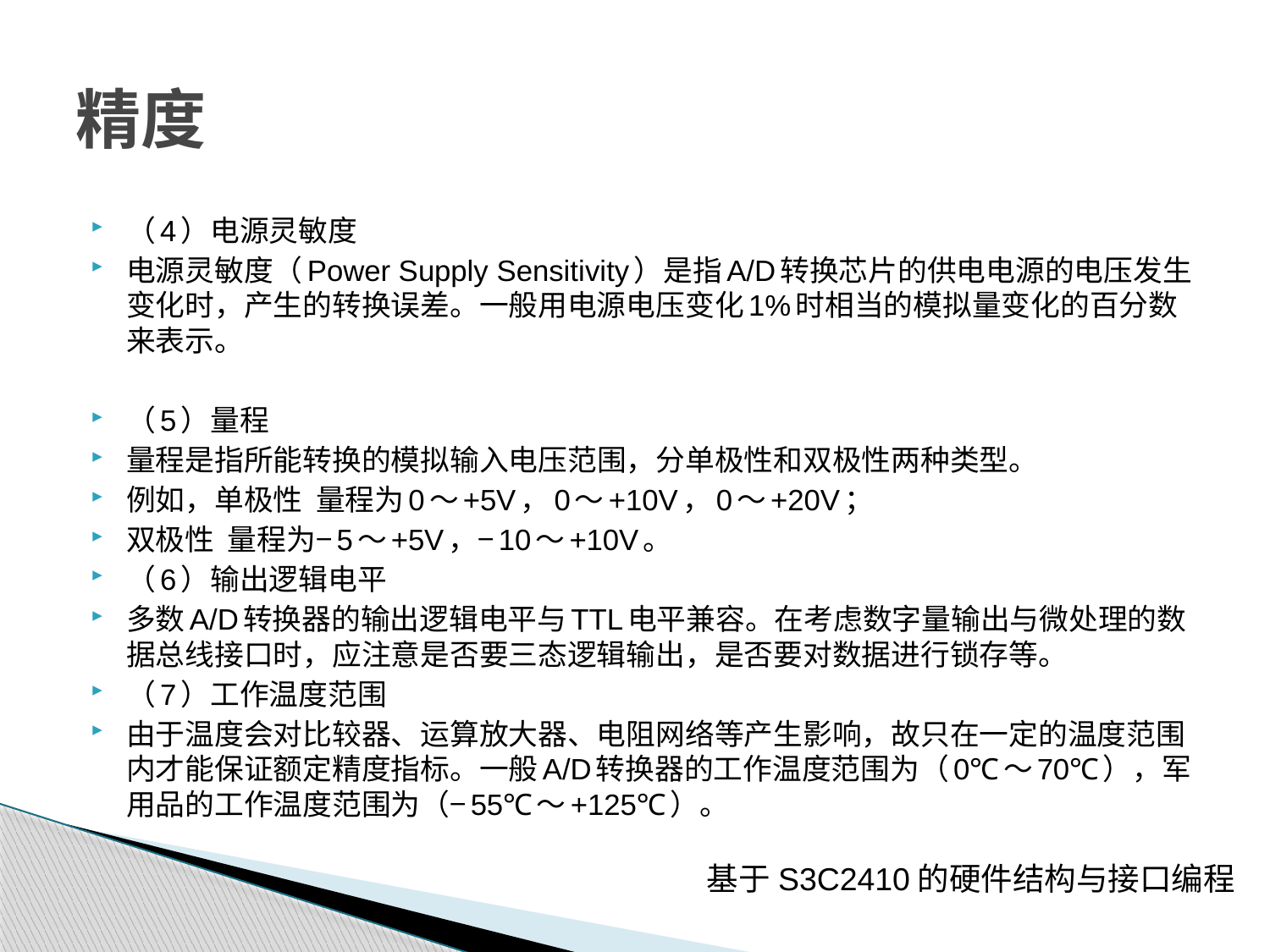

# 精度
（4）电源灵敏度
电源灵敏度（Power Supply Sensitivity）是指A/D转换芯片的供电电源的电压发生变化时，产生的转换误差。一般用电源电压变化1%时相当的模拟量变化的百分数来表示。

（5）量程
量程是指所能转换的模拟输入电压范围，分单极性和双极性两种类型。
例如，单极性  量程为0～+5V，0～+10V，0～+20V；
双极性  量程为−5～+5V，−10～+10V。
（6）输出逻辑电平
多数A/D转换器的输出逻辑电平与TTL电平兼容。在考虑数字量输出与微处理的数据总线接口时，应注意是否要三态逻辑输出，是否要对数据进行锁存等。
（7）工作温度范围
由于温度会对比较器、运算放大器、电阻网络等产生影响，故只在一定的温度范围内才能保证额定精度指标。一般A/D转换器的工作温度范围为（0℃～70℃），军用品的工作温度范围为（−55℃～+125℃）。

基于S3C2410的硬件结构与接口编程